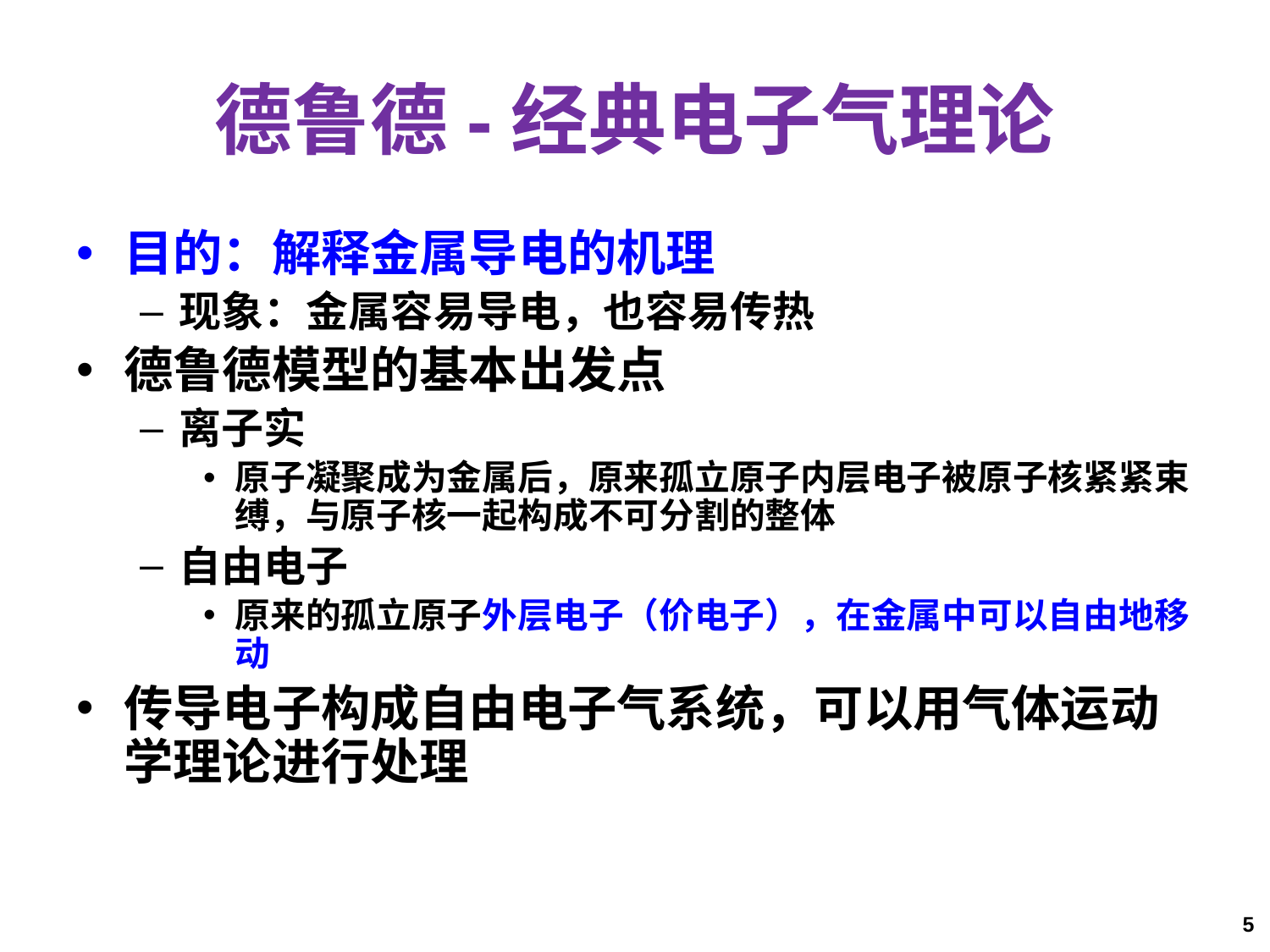

# 德鲁德-经典电子气理论
目的：解释金属导电的机理
现象：金属容易导电，也容易传热
德鲁德模型的基本出发点
离子实
原子凝聚成为金属后，原来孤立原子内层电子被原子核紧紧束缚，与原子核一起构成不可分割的整体
自由电子
原来的孤立原子外层电子（价电子），在金属中可以自由地移动
传导电子构成自由电子气系统，可以用气体运动学理论进行处理
5